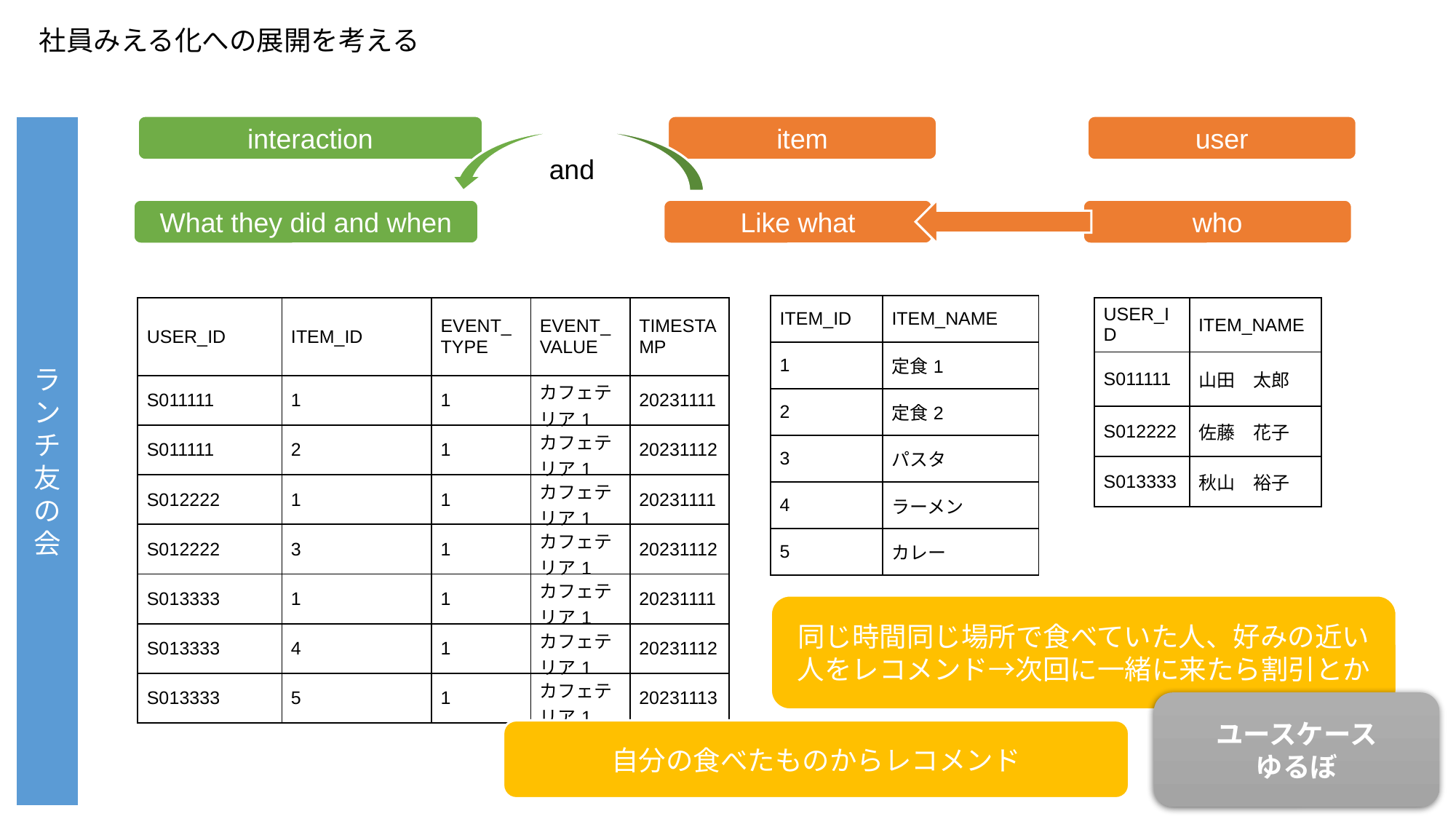

社員みえる化への展開を考える
interaction
item
user
ランチ友の会

and
What they did and when
Like what

who
| ITEM\_ID | ITEM\_NAME |
| --- | --- |
| 1 | 定食1 |
| 2 | 定食2 |
| 3 | パスタ |
| 4 | ラーメン |
| 5 | カレー |
| USER\_ID | ITEM\_ID | EVENT\_TYPE | EVENT\_VALUE | TIMESTAMP |
| --- | --- | --- | --- | --- |
| S011111 | 1 | 1 | カフェテリア1 | 20231111 |
| S011111 | 2 | 1 | カフェテリア1 | 20231112 |
| S012222 | 1 | 1 | カフェテリア1 | 20231111 |
| S012222 | 3 | 1 | カフェテリア1 | 20231112 |
| S013333 | 1 | 1 | カフェテリア1 | 20231111 |
| S013333 | 4 | 1 | カフェテリア1 | 20231112 |
| S013333 | 5 | 1 | カフェテリア1 | 20231113 |
| USER\_ID | ITEM\_NAME |
| --- | --- |
| S011111 | 山田　太郎 |
| S012222 | 佐藤　花子 |
| S013333 | 秋山　裕子 |
同じ時間同じ場所で食べていた人、好みの近い人をレコメンド→次回に一緒に来たら割引とか
ユースケース
ゆるぼ
自分の食べたものからレコメンド